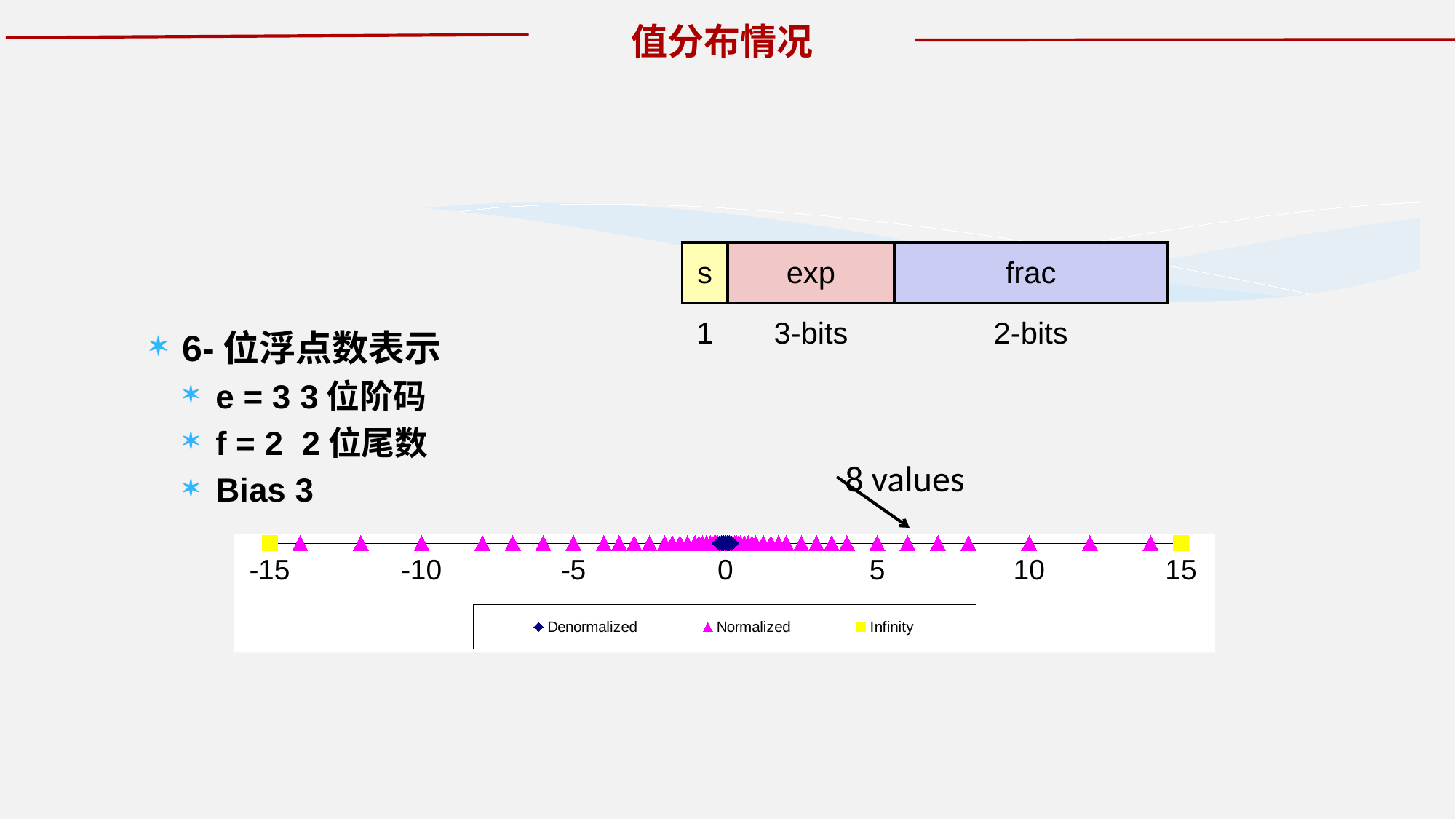

值分布情况
| s | exp | frac |
| --- | --- | --- |
| 1 | 3-bits | 2-bits |
6-位浮点数表示
e = 3 3位阶码
f = 2  2位尾数
Bias 3

 8 values

### Chart

| Category | Denormalized | Normalized | Infinity |
|---|---|---|---|